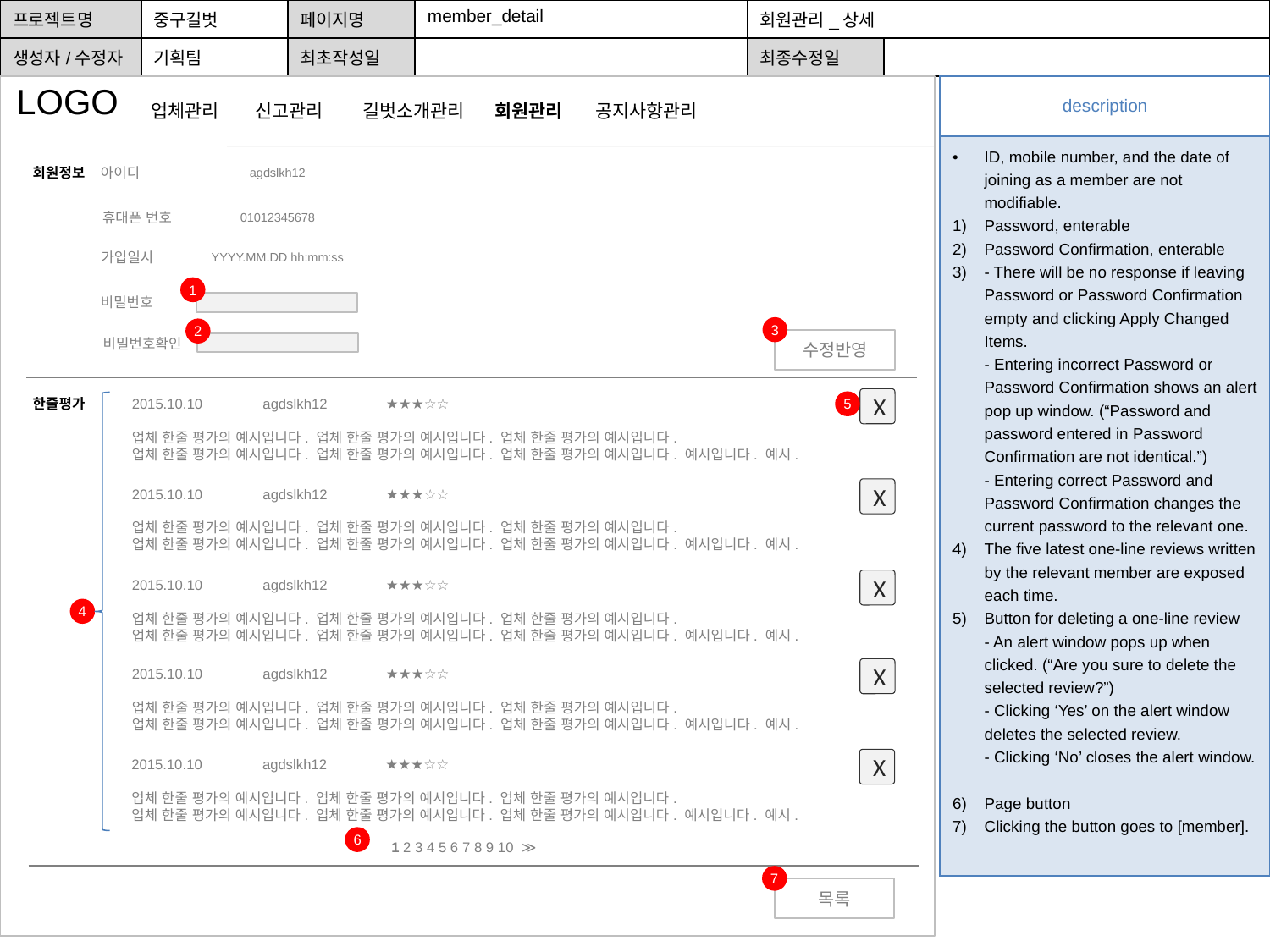

| 프로젝트명 | 중구길벗 | 페이지명 | member\_detail | 회원관리\_상세 |  |
| --- | --- | --- | --- | --- | --- |
| 생성자/수정자 | 기획팀 | 최초작성일 |  | 최종수정일 |  |
| description |
| --- |
| ID, mobile number, and the date of joining as a member are not modifiable. Password, enterable Password Confirmation, enterable - There will be no response if leaving Password or Password Confirmation empty and clicking Apply Changed Items. - Entering incorrect Password or Password Confirmation shows an alert pop up window. (“Password and password entered in Password Confirmation are not identical.”) - Entering correct Password and Password Confirmation changes the current password to the relevant one. The five latest one-line reviews written by the relevant member are exposed each time. Button for deleting a one-line review - An alert window pops up when clicked. (“Are you sure to delete the selected review?”) - Clicking ‘Yes’ on the alert window deletes the selected review. - Clicking ‘No’ closes the alert window. Page button Clicking the button goes to [member]. |

LOGO
업체관리
신고관리
길벗소개관리
회원관리
공지사항관리
회원정보
아이디
agdslkh12
휴대폰 번호
01012345678
가입일시
YYYY.MM.DD hh:mm:ss
1
비밀번호

3
2
비밀번호확인
수정반영

X
한줄평가
2015.10.10	 agdslkh12 	★★★☆☆
업체 한줄 평가의 예시입니다. 업체 한줄 평가의 예시입니다. 업체 한줄 평가의 예시입니다.
업체 한줄 평가의 예시입니다. 업체 한줄 평가의 예시입니다. 업체 한줄 평가의 예시입니다. 예시입니다. 예시.
5

X
2015.10.10	 agdslkh12 	★★★☆☆
업체 한줄 평가의 예시입니다. 업체 한줄 평가의 예시입니다. 업체 한줄 평가의 예시입니다.
업체 한줄 평가의 예시입니다. 업체 한줄 평가의 예시입니다. 업체 한줄 평가의 예시입니다. 예시입니다. 예시.
X
2015.10.10	 agdslkh12 	★★★☆☆
업체 한줄 평가의 예시입니다. 업체 한줄 평가의 예시입니다. 업체 한줄 평가의 예시입니다.
업체 한줄 평가의 예시입니다. 업체 한줄 평가의 예시입니다. 업체 한줄 평가의 예시입니다. 예시입니다. 예시.
4
X
2015.10.10	 agdslkh12 	★★★☆☆
업체 한줄 평가의 예시입니다. 업체 한줄 평가의 예시입니다. 업체 한줄 평가의 예시입니다.
업체 한줄 평가의 예시입니다. 업체 한줄 평가의 예시입니다. 업체 한줄 평가의 예시입니다. 예시입니다. 예시.
X
2015.10.10	 agdslkh12 	★★★☆☆
업체 한줄 평가의 예시입니다. 업체 한줄 평가의 예시입니다. 업체 한줄 평가의 예시입니다.
업체 한줄 평가의 예시입니다. 업체 한줄 평가의 예시입니다. 업체 한줄 평가의 예시입니다. 예시입니다. 예시.
6
1 2 3 4 5 6 7 8 9 10  ≫
7
목록